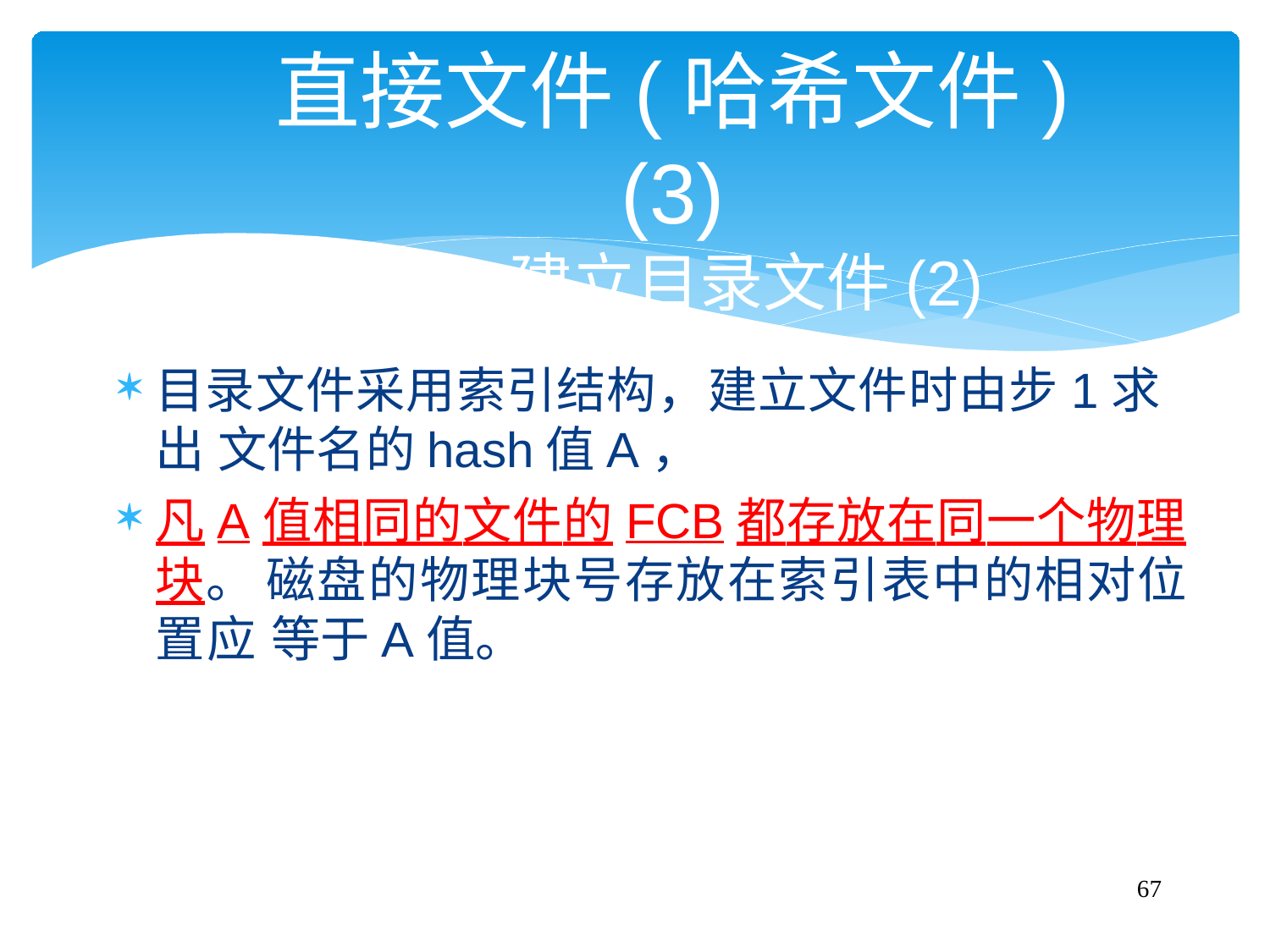

# 直接文件(哈希文件)(3)
步2 建立目录文件(2)
目录文件采用索引结构，建立文件时由步1求出 文件名的hash值A，
凡A值相同的文件的FCB都存放在同一个物理块。 磁盘的物理块号存放在索引表中的相对位置应 等于A值。
67